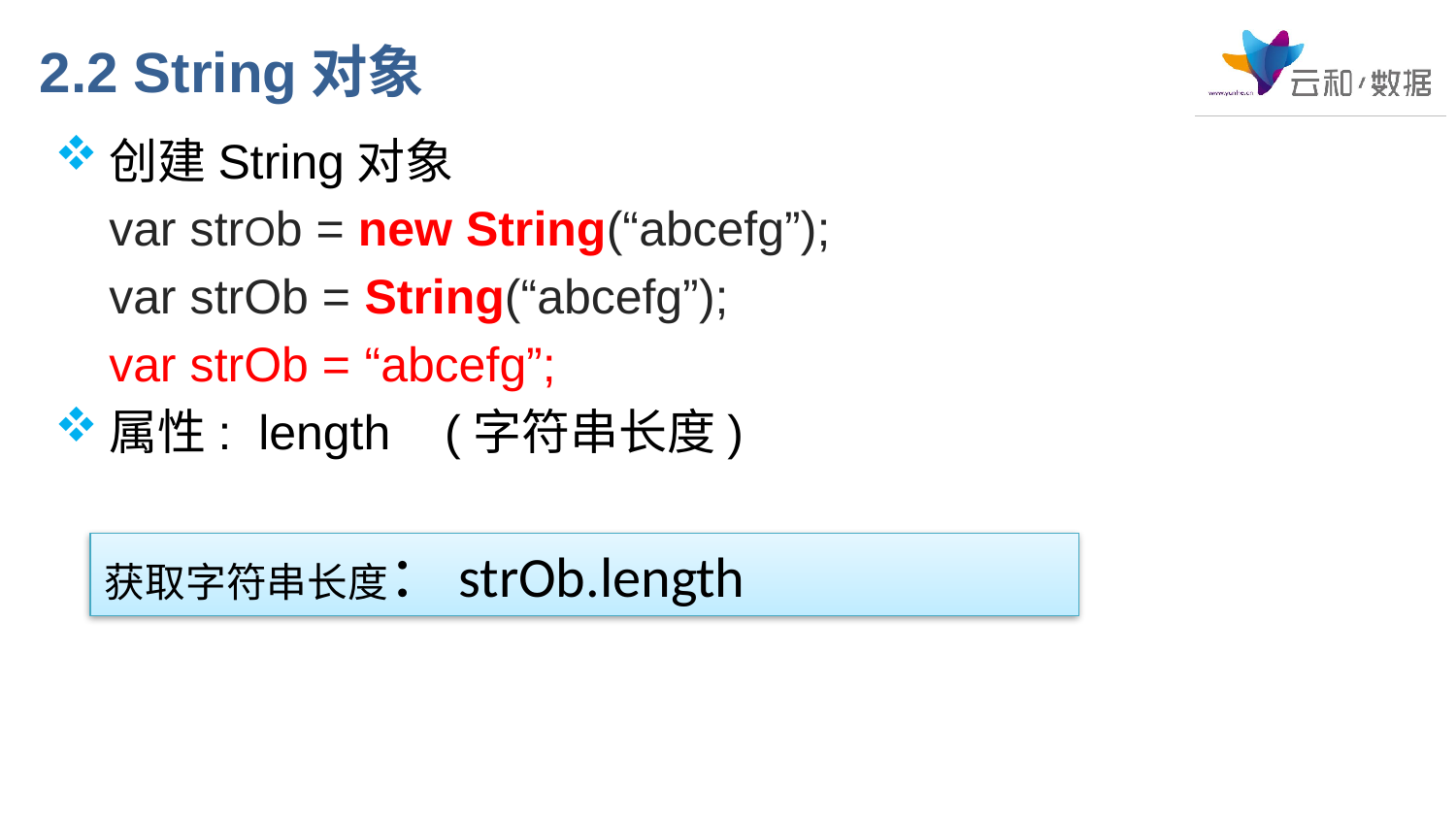

# 2.2 String对象
创建String对象
    var strOb = new String(“abcefg”);
    var strOb = String(“abcefg”);
    var strOb = “abcefg”;
属性:  length    (字符串长度)

获取字符串长度：strOb.length
10